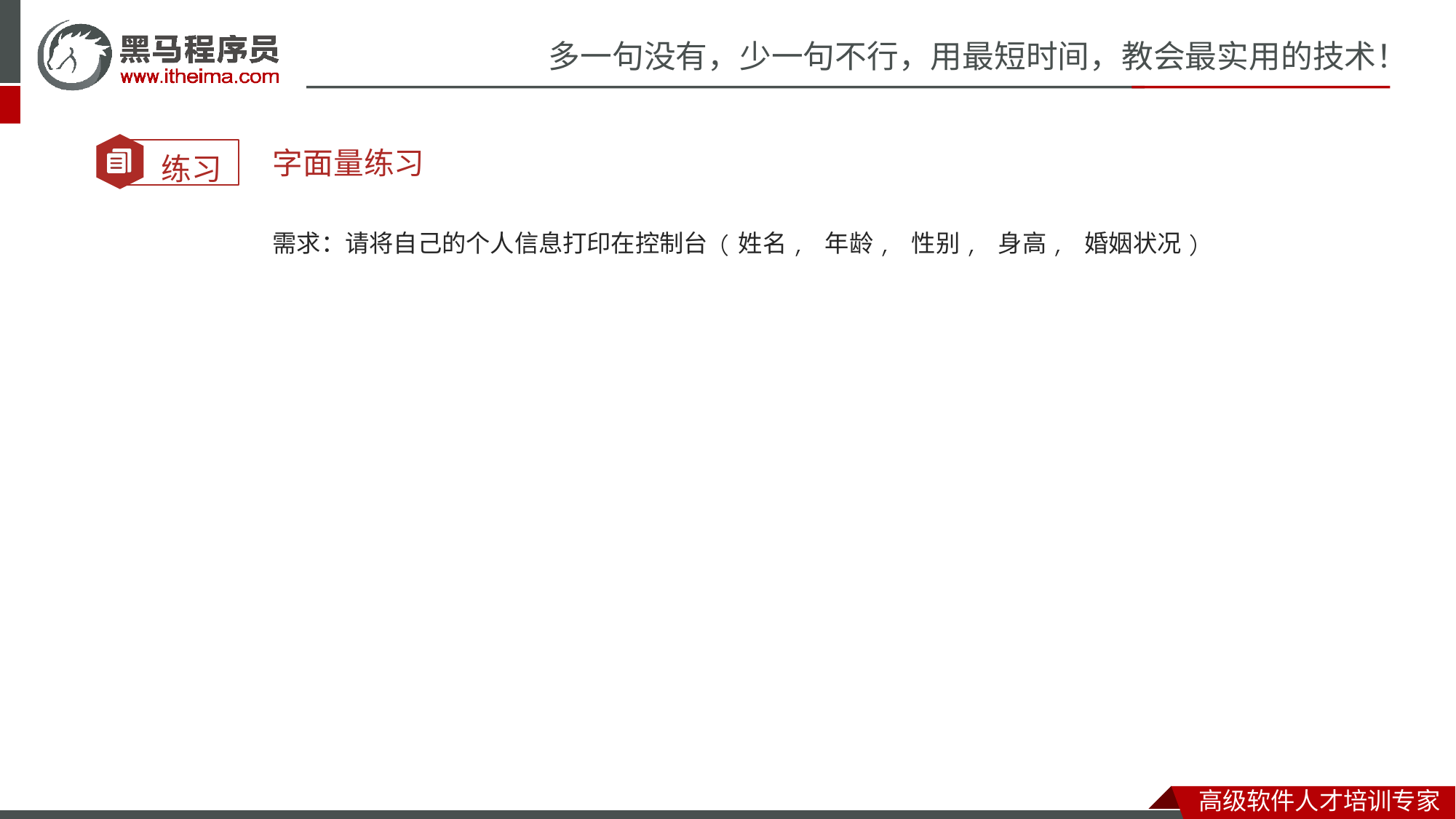

字面量练习
需求：请将自己的个人信息打印在控制台 (姓名, 年龄, 性别, 身高, 婚姻状况)